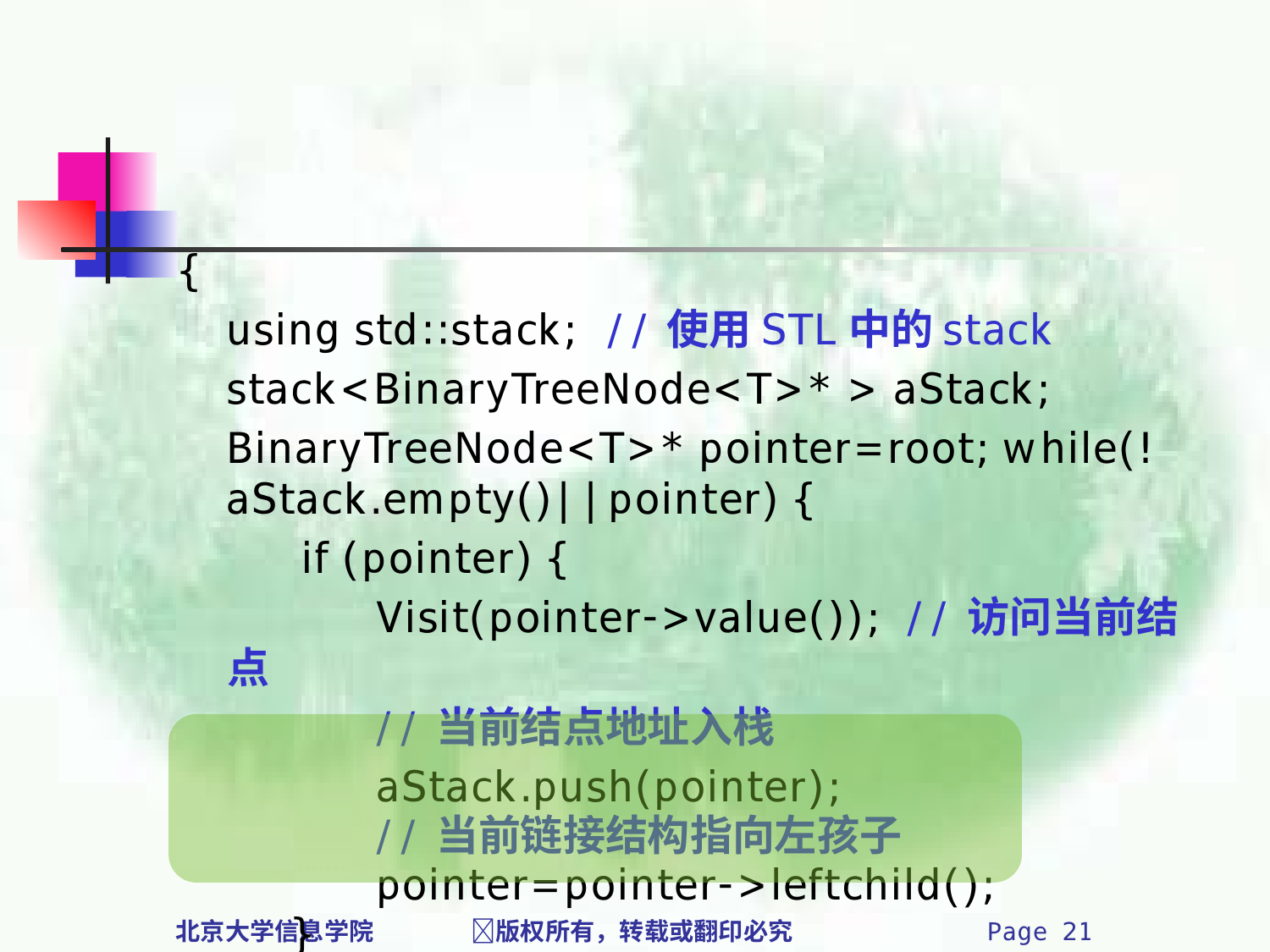

{
	using std::stack;	//使用STL中的stack
	stack<BinaryTreeNode<T>* > aStack;
	BinaryTreeNode<T>* pointer=root; while(!aStack.empty()||pointer) {
	      if (pointer) {
	            Visit(pointer->value());  //访问当前结点
	            //当前结点地址入栈
 	            aStack.push(pointer);
	            //当前链接结构指向左孩子
	            pointer=pointer->leftchild();
         }

北京大学信息学院                 ©版权所有，转载或翻印必究                                 Page  21